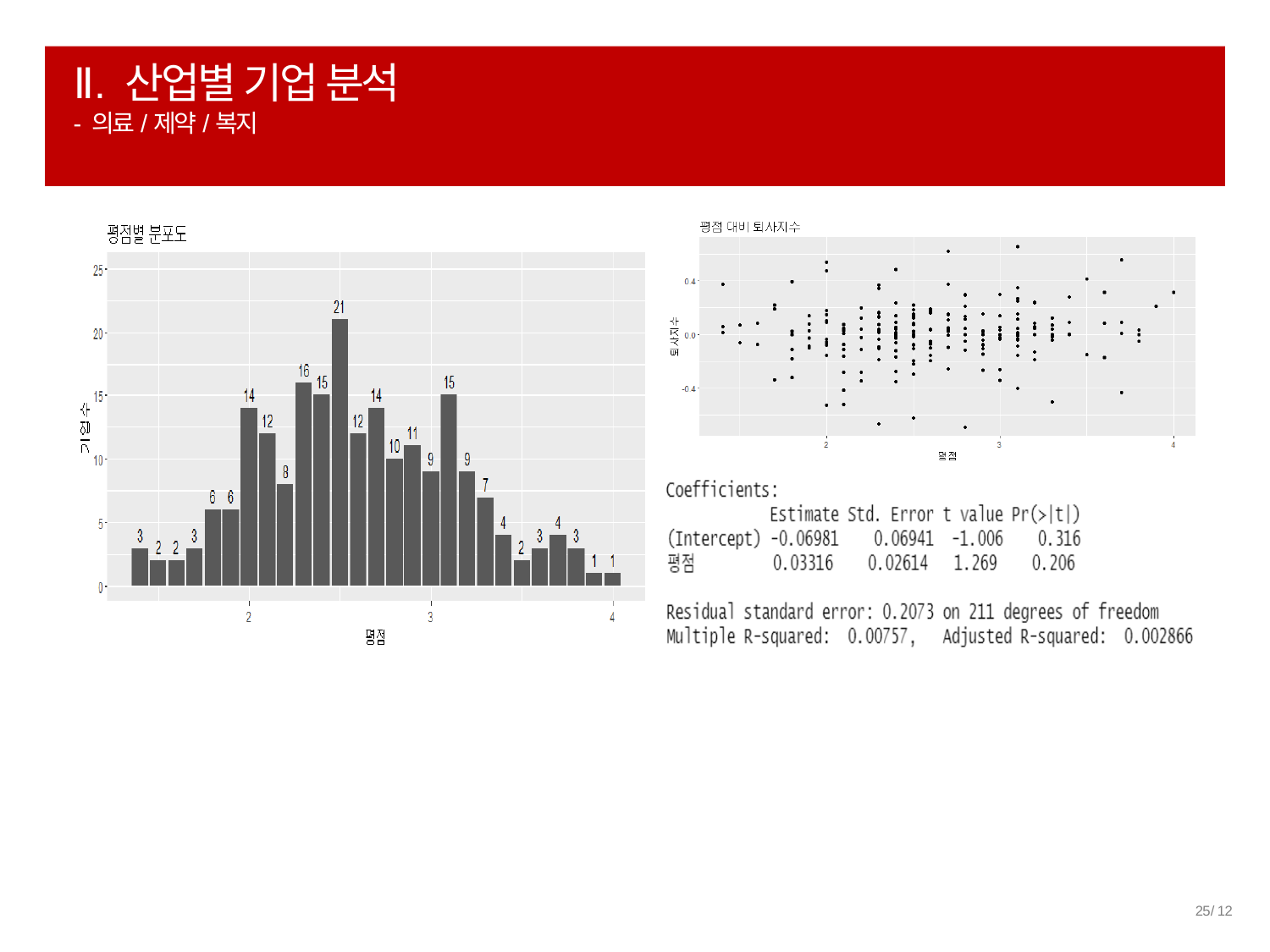

# Ⅱ. 산업별 기업 분석 - 의료/제약/복지

25/ 12